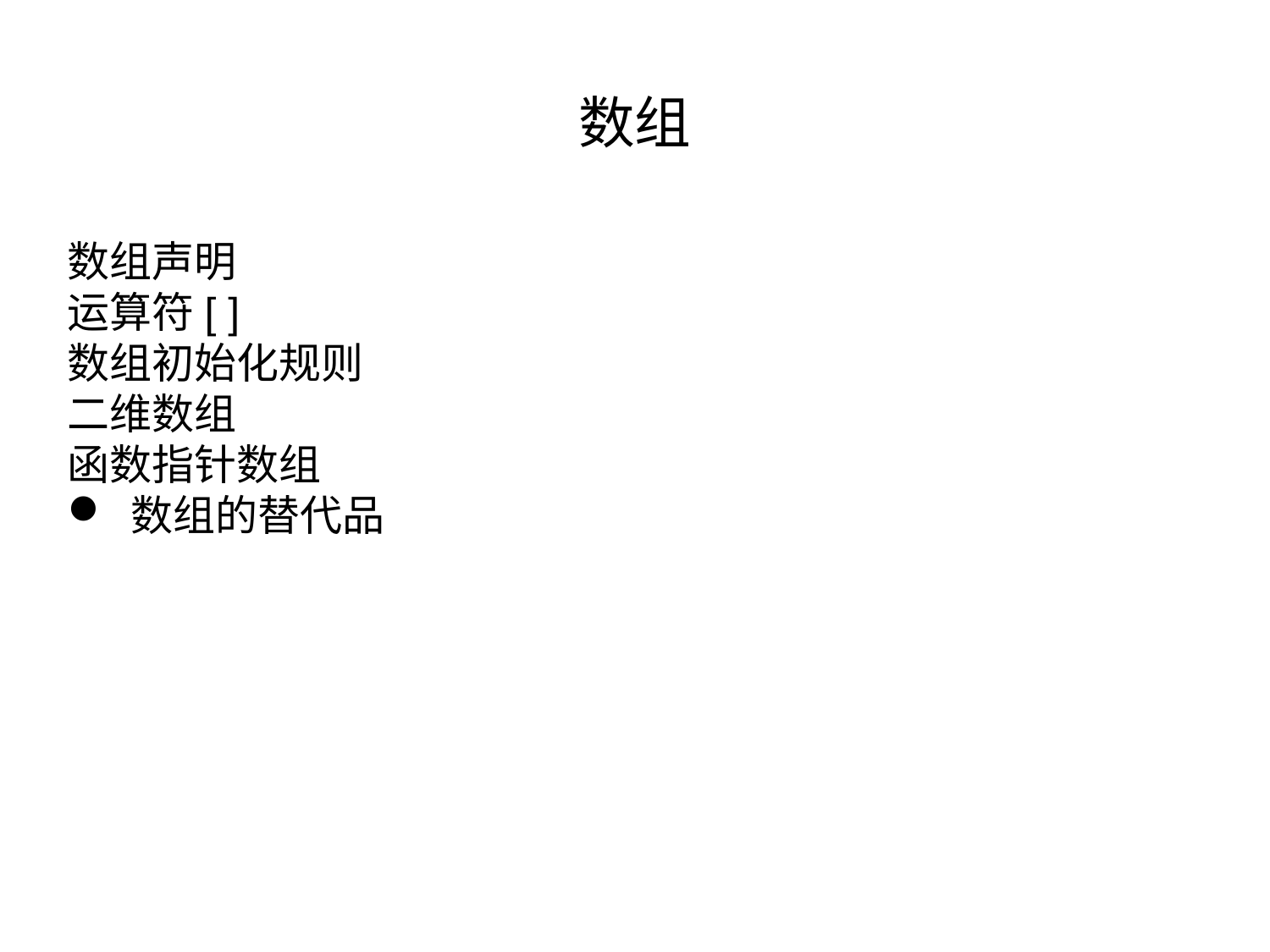

数组
数组声明
运算符[ ]
数组初始化规则
二维数组
函数指针数组
数组的替代品